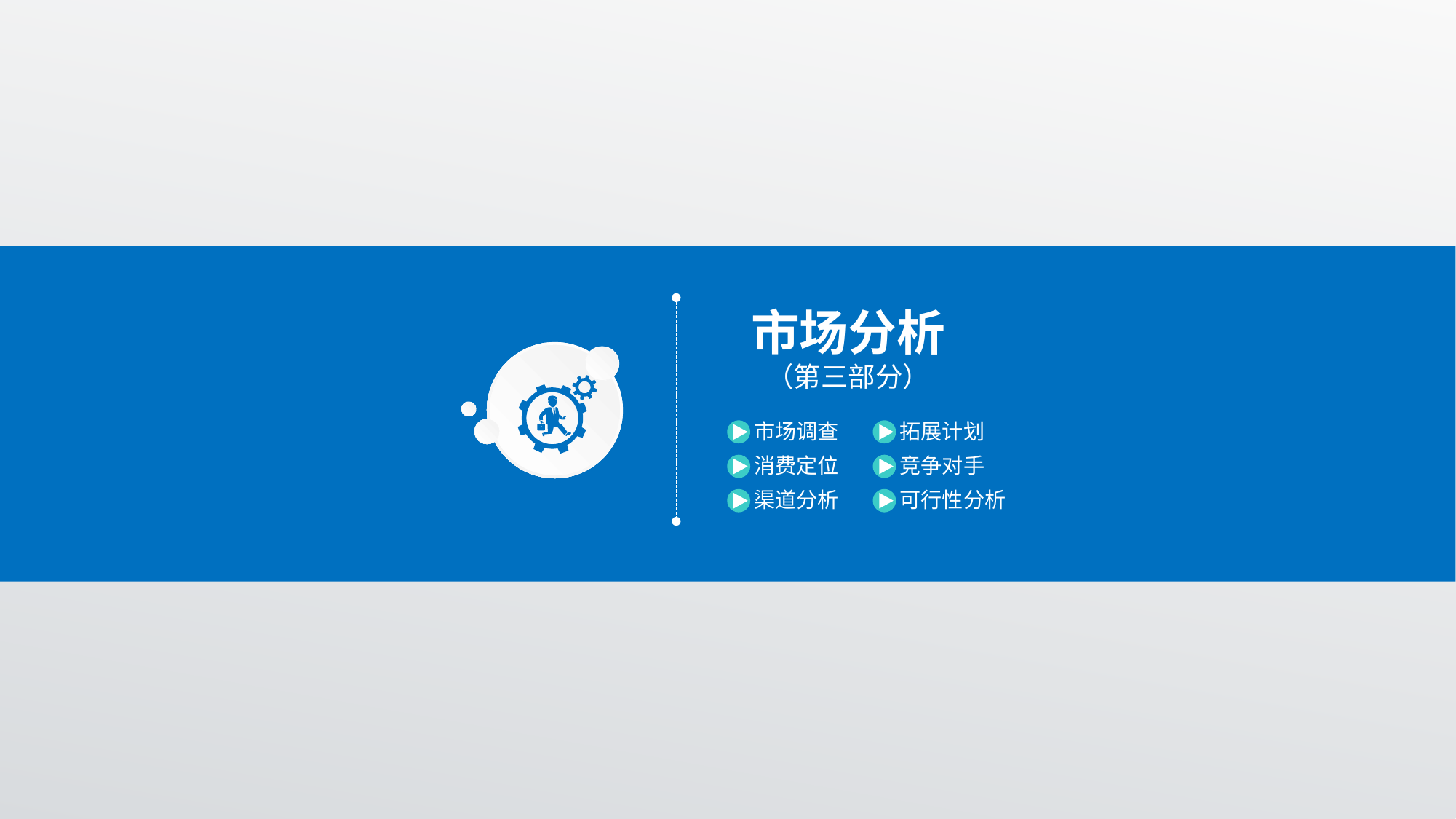

市场分析
（第三部分）

市场调查

拓展计划

消费定位

竞争对手

渠道分析

可行性分析

延时符